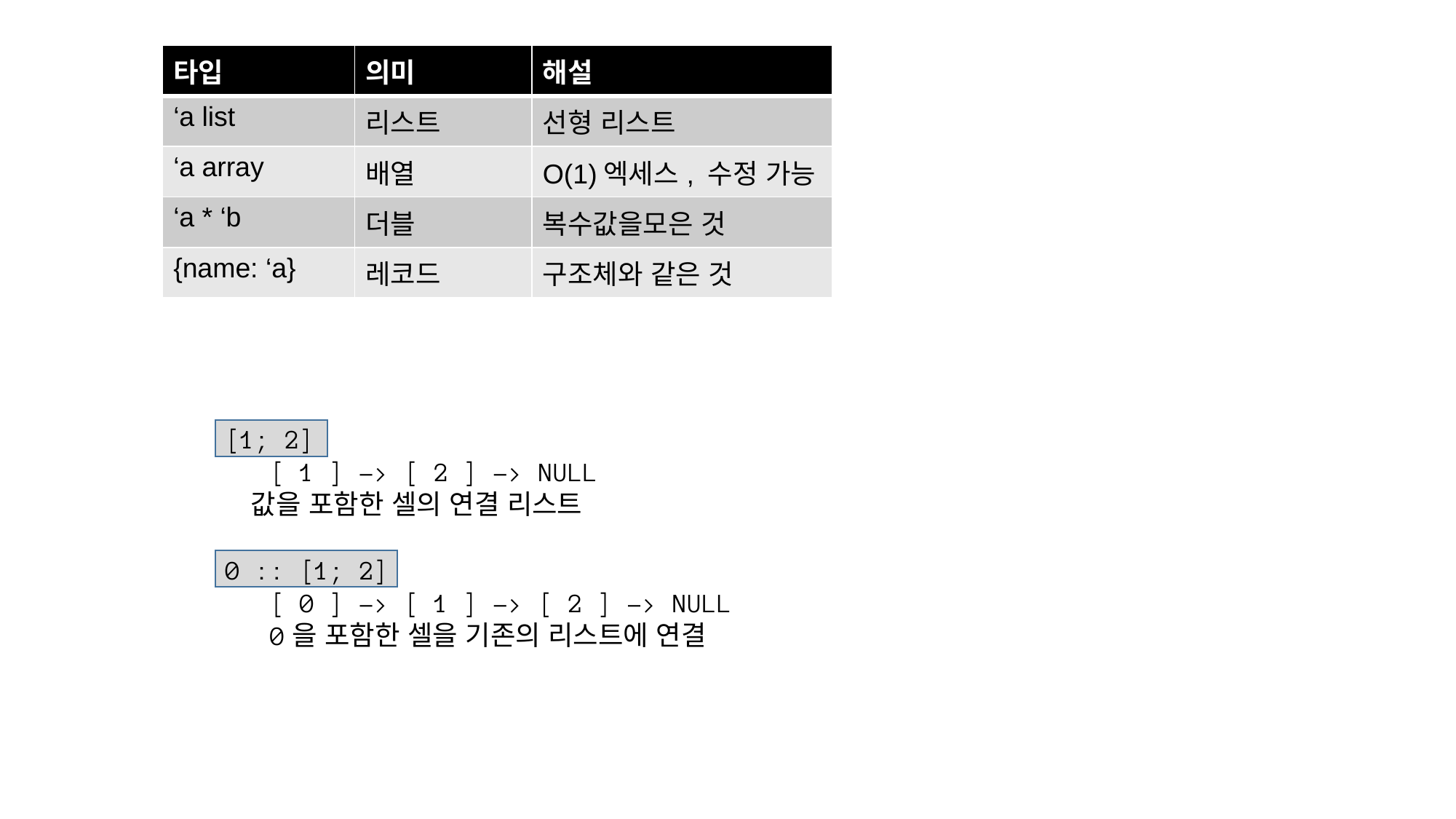

| 타입 | 의미 | 해설 |
| --- | --- | --- |
| ‘a list | 리스트 | 선형 리스트 |
| ‘a array | 배열 | O(1)엑세스, 수정 가능 |
| ‘a \* ‘b | 더블 | 복수값을모은 것 |
| {name: ‘a} | 레코드 | 구조체와 같은 것 |
[1; 2]
   [ 1 ] -> [ 2 ] -> NULL
   값을 포함한 셀의 연결 리스트

0 :: [1; 2]
   [ 0 ] -> [ 1 ] -> [ 2 ] -> NULL
   0을 포함한 셀을 기존의 리스트에 연결